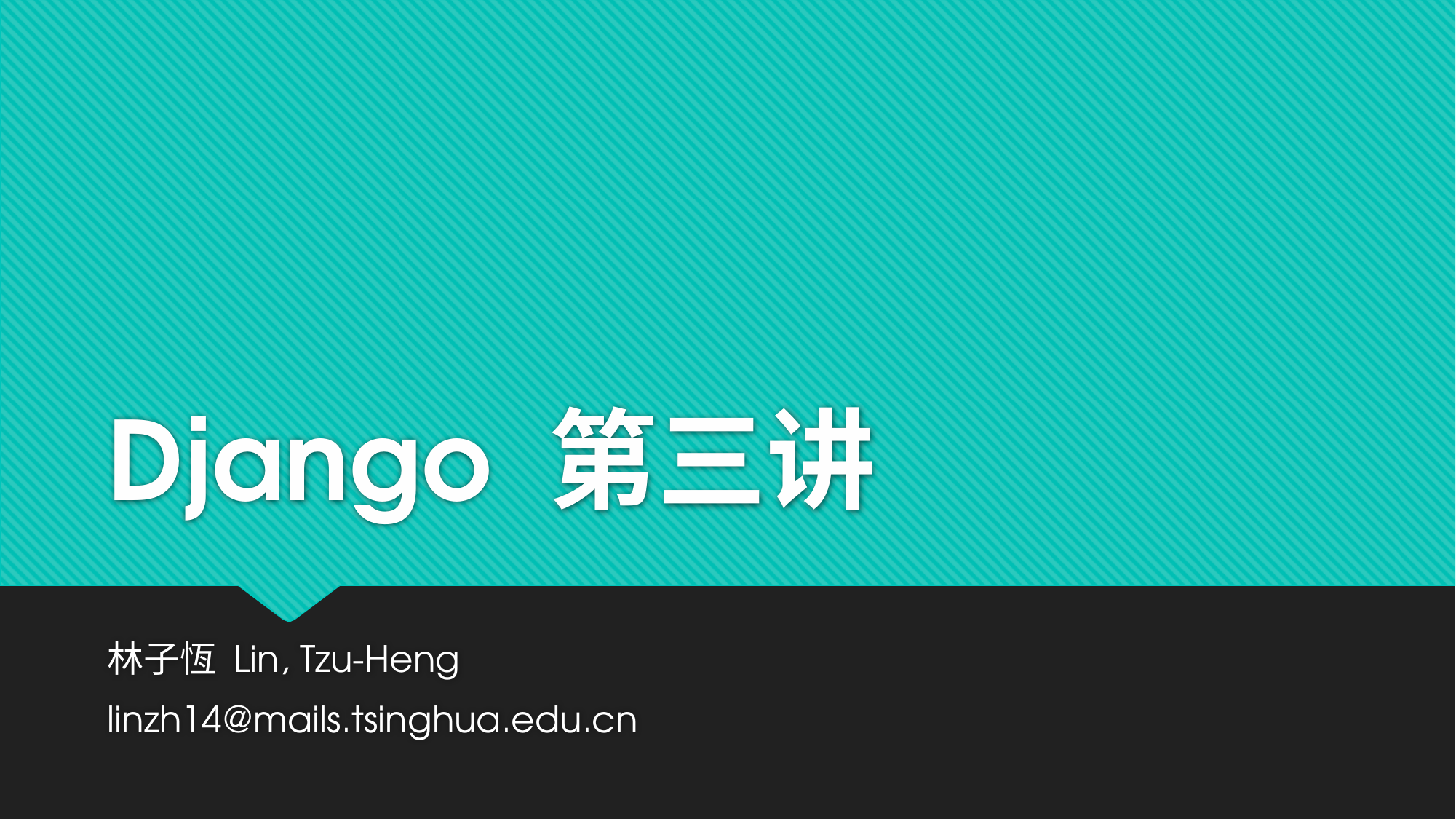

# Django 第三讲
林子恆 Lin, Tzu-Heng
linzh14@mails.tsinghua.edu.cn